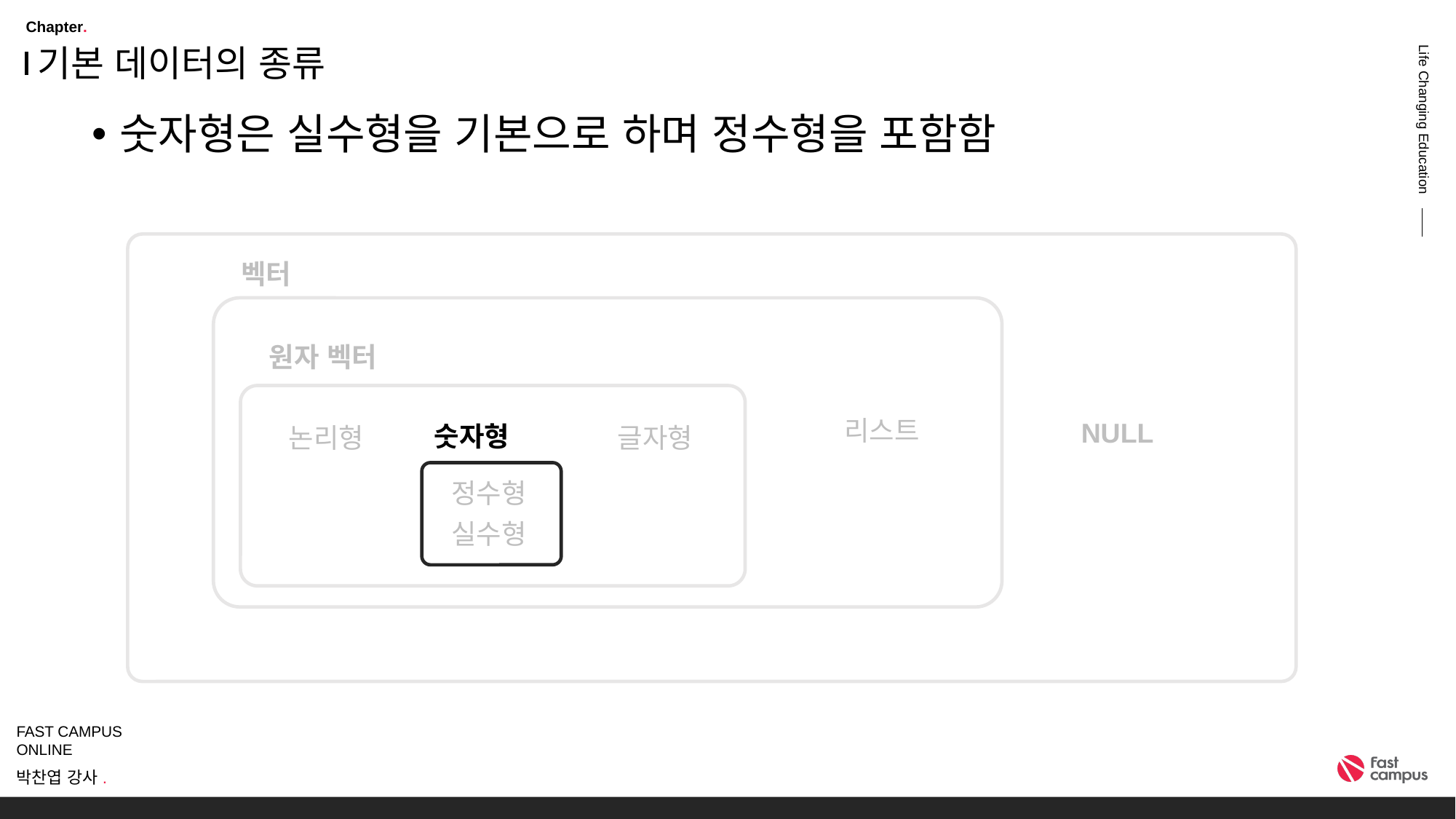

# 기본 데이터의 종류
숫자형은 실수형을 기본으로 하며 정수형을 포함함

벡터

원자 벡터

리스트
NULL
숫자형
논리형
글자형

정수형
실수형